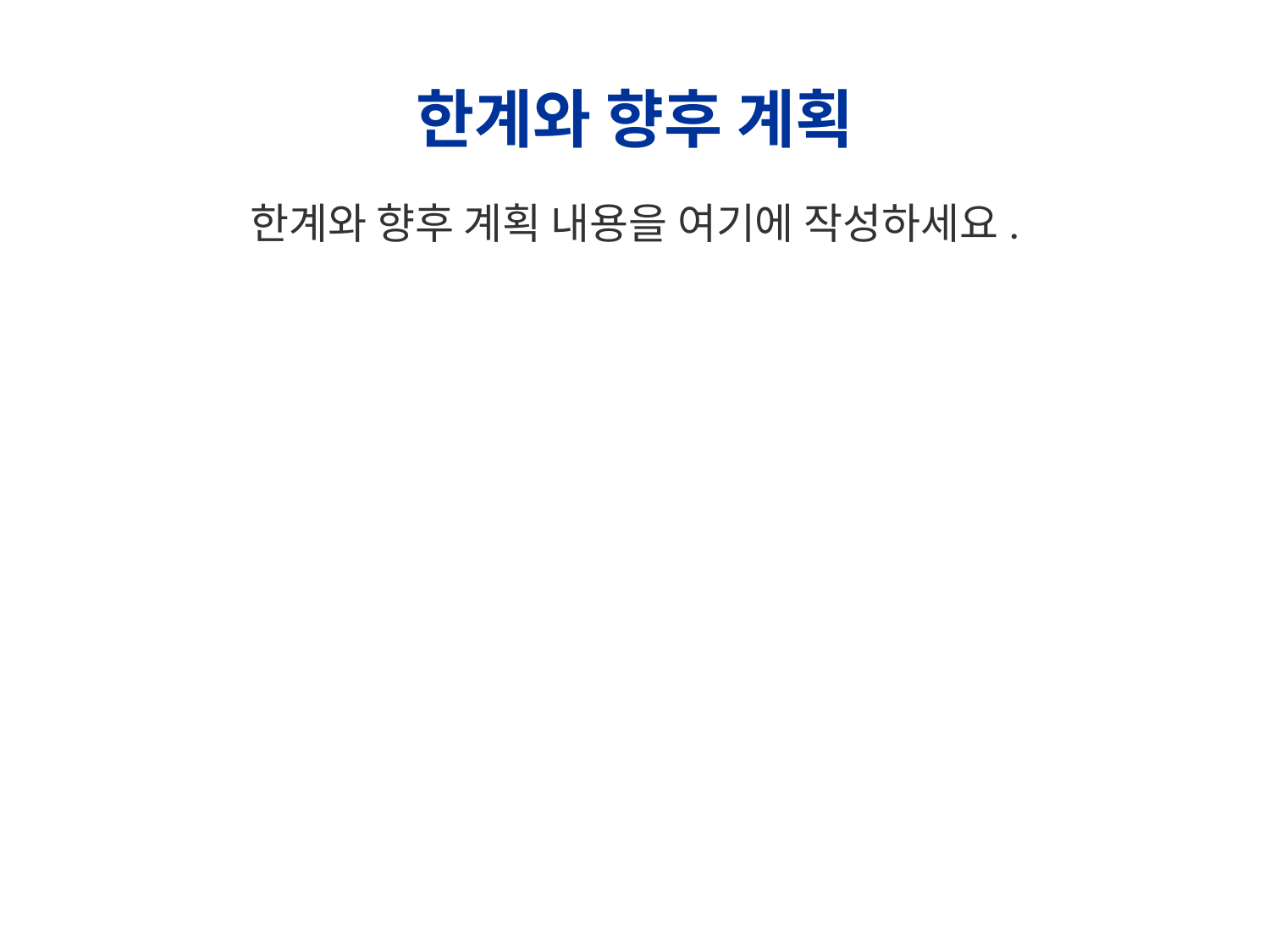

# 한계와 향후 계획
한계와 향후 계획 내용을 여기에 작성하세요.